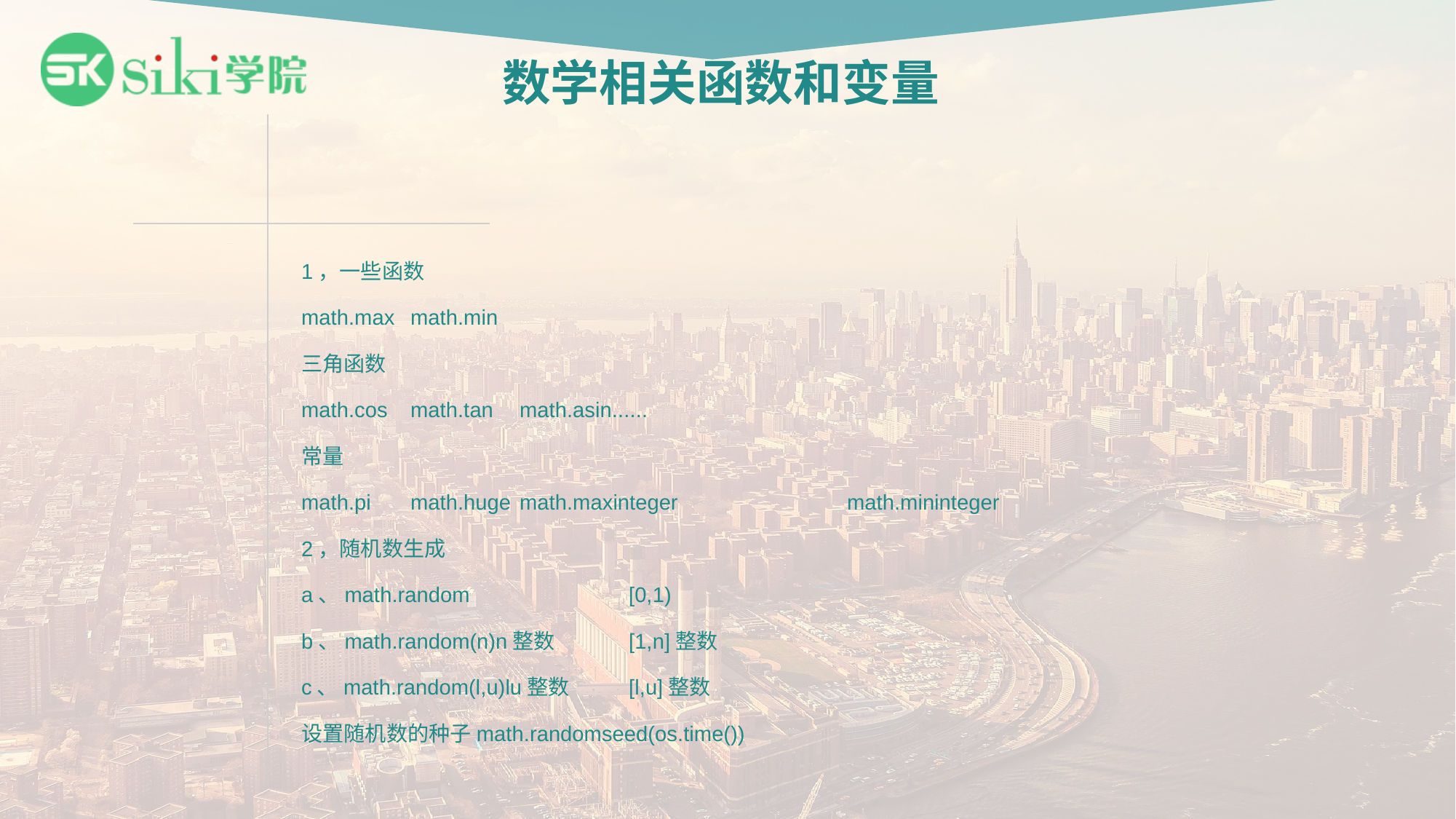

# 数学相关函数和变量
1，一些函数
math.max	math.min
三角函数
math.cos	math.tan 	math.asin......
常量
math.pi 	math.huge	math.maxinteger		math.mininteger
2，随机数生成
a、math.random		[0,1)
b、math.random(n)n整数	[1,n]整数
c、math.random(l,u)lu整数	[l,u]整数
设置随机数的种子math.randomseed(os.time())